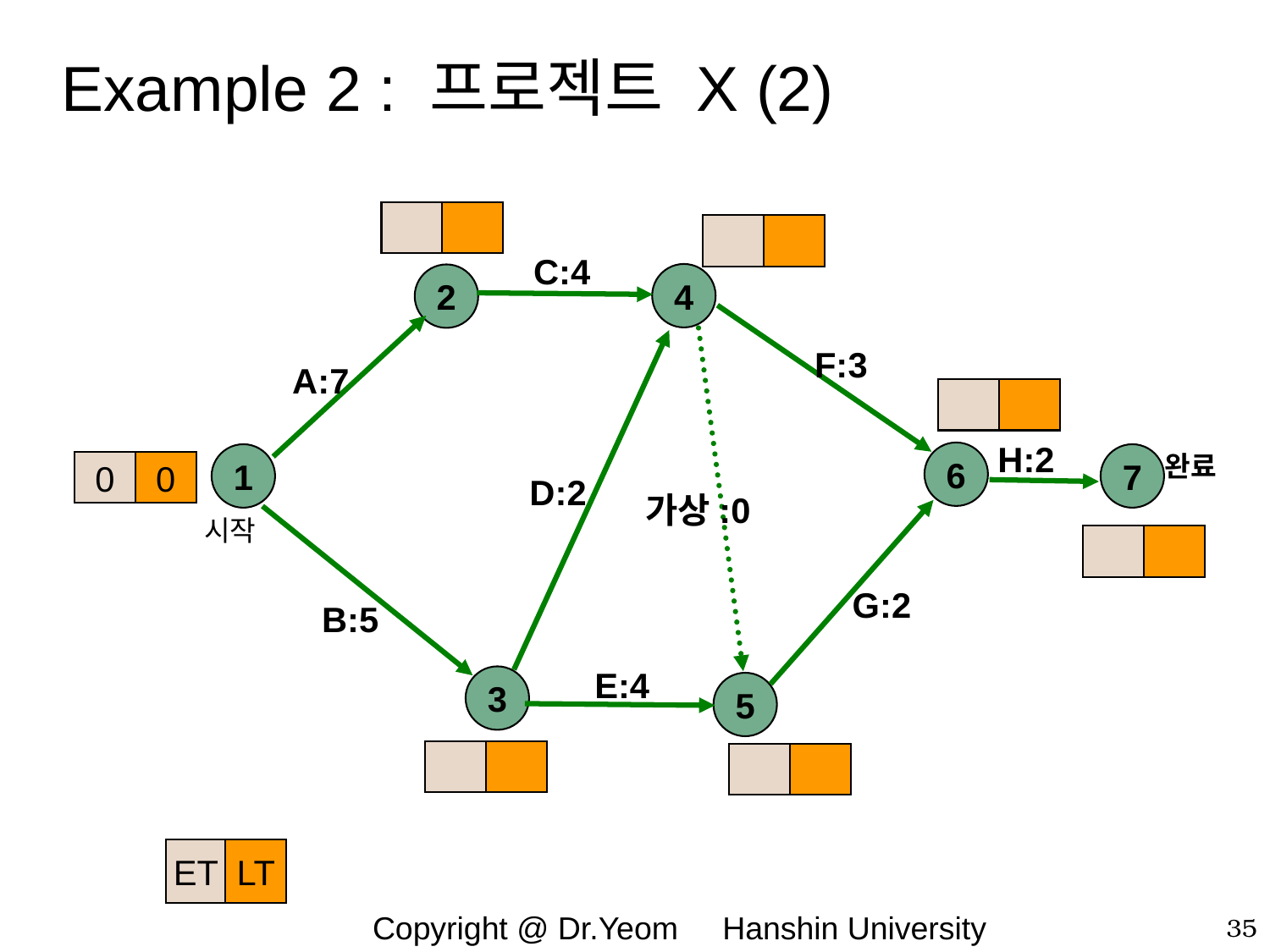

# Example 2 : 프로젝트 X (2)

C:4

F:3
A:7
H:2
D:2

가상:0

G:2
B:5
E:4

4
2
6
1
7
3
5

완료
0
0
시작

ET
LT
35